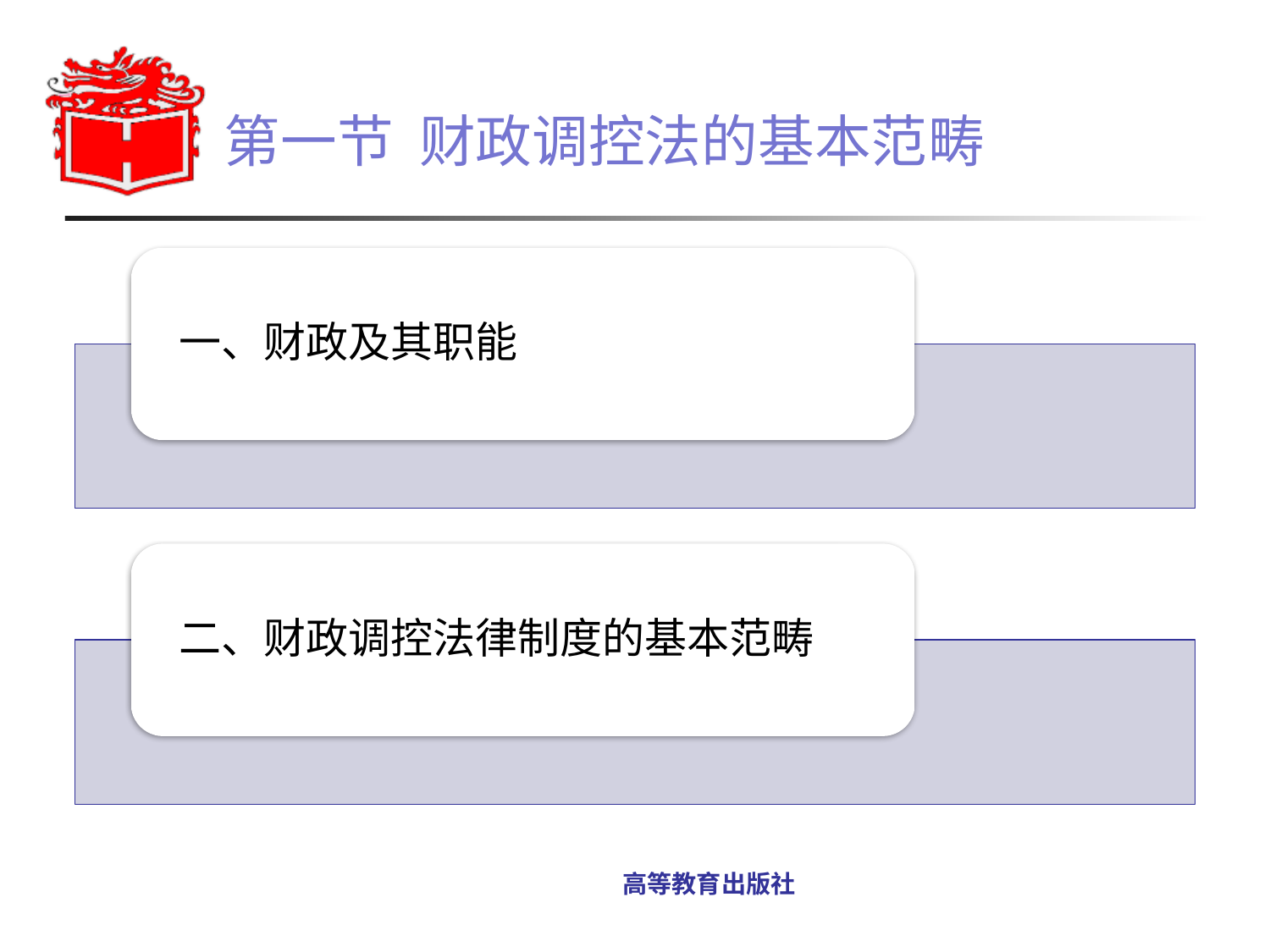

# 第一节  财政调控法的基本范畴
一、财政及其职能
二、财政调控法律制度的基本范畴

高等教育出版社